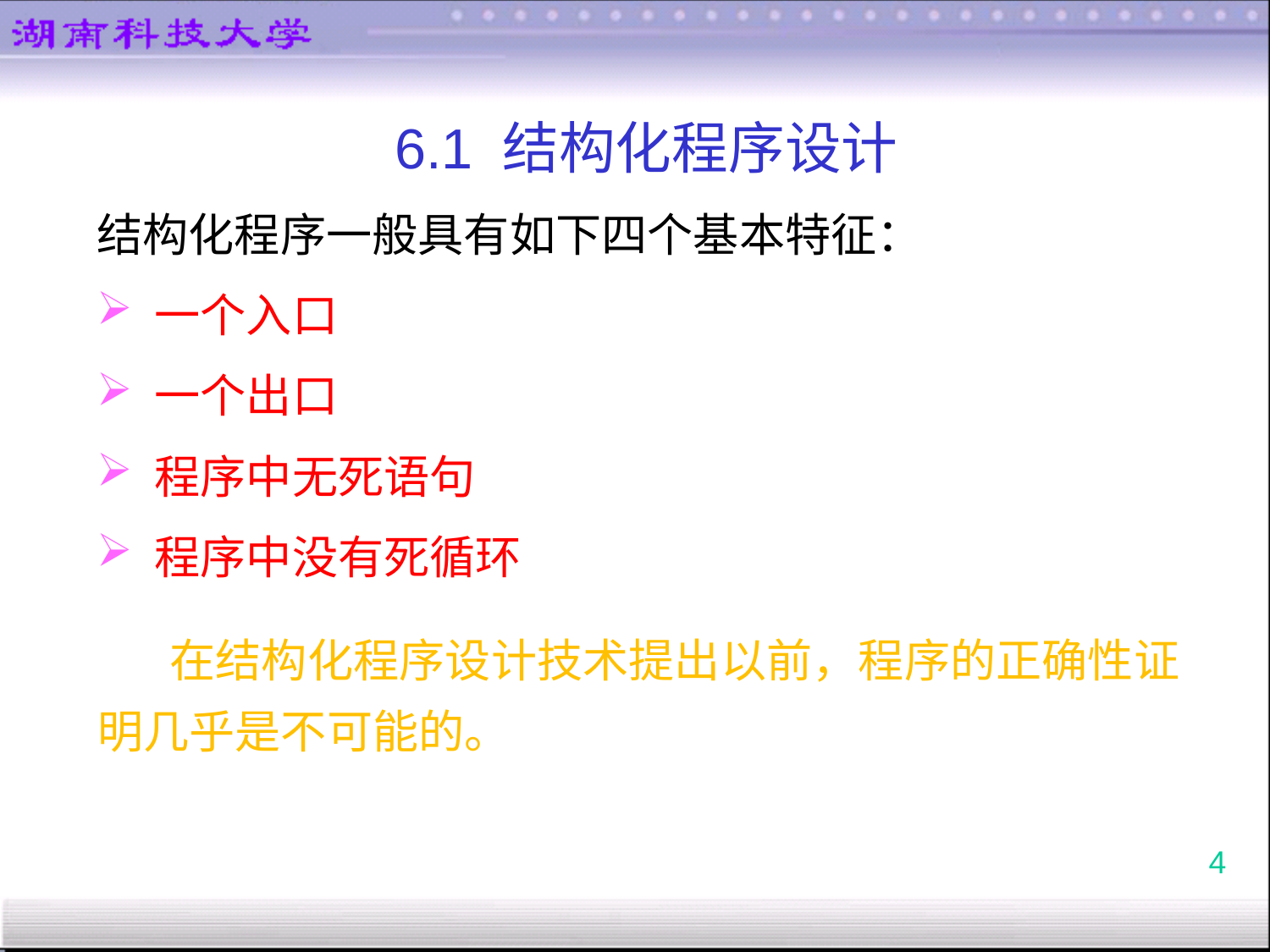

6.1 结构化程序设计
结构化程序一般具有如下四个基本特征：
 一个入口
 一个出口
 程序中无死语句
 程序中没有死循环
      在结构化程序设计技术提出以前，程序的正确性证明几乎是不可能的。
4